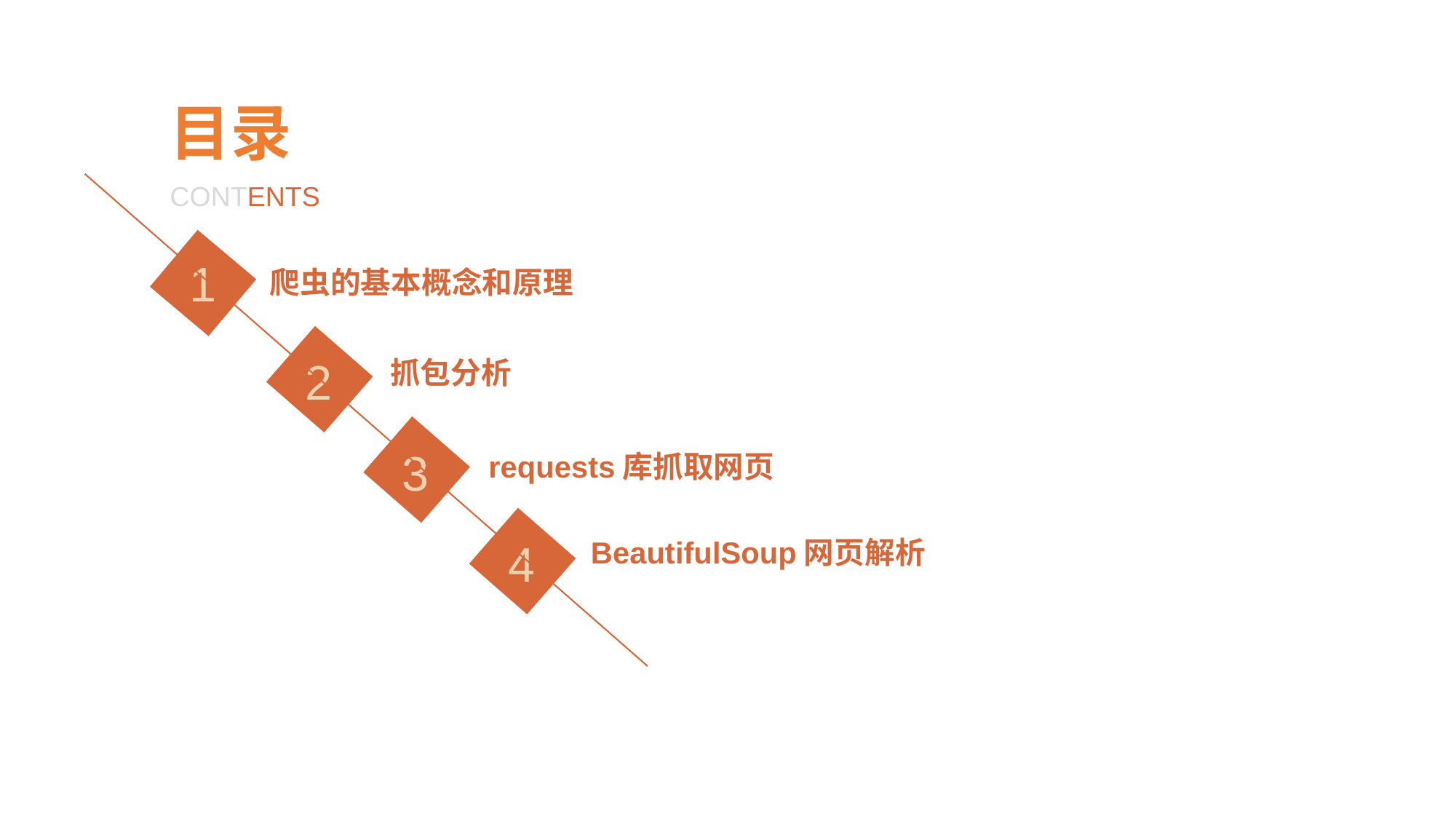

目录
CONTENTS

1
爬虫的基本概念和原理

2
抓包分析

3
requests库抓取网页

4
BeautifulSoup网页解析